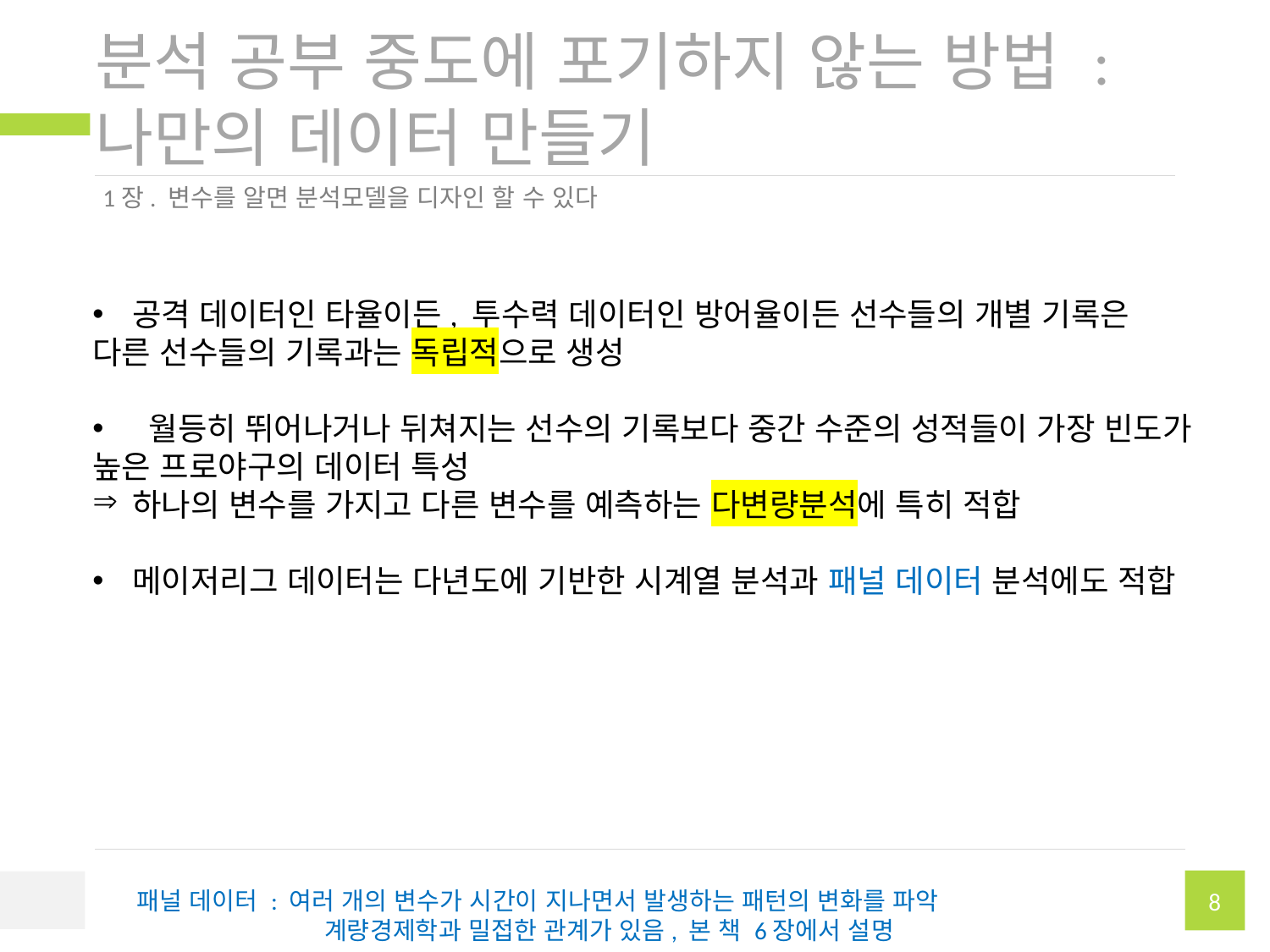

# 분석 공부 중도에 포기하지 않는 방법 :나만의 데이터 만들기
1장. 변수를 알면 분석모델을 디자인 할 수 있다
공격 데이터인 타율이든, 투수력 데이터인 방어율이든 선수들의 개별 기록은
다른 선수들의 기록과는 독립적으로 생성

 월등히 뛰어나거나 뒤쳐지는 선수의 기록보다 중간 수준의 성적들이 가장 빈도가
높은 프로야구의 데이터 특성
하나의 변수를 가지고 다른 변수를 예측하는 다변량분석에 특히 적합

메이저리그 데이터는 다년도에 기반한 시계열 분석과 패널 데이터 분석에도 적합

패널 데이터 : 여러 개의 변수가 시간이 지나면서 발생하는 패턴의 변화를 파악
                          계량경제학과 밀접한 관계가 있음, 본 책 6장에서 설명